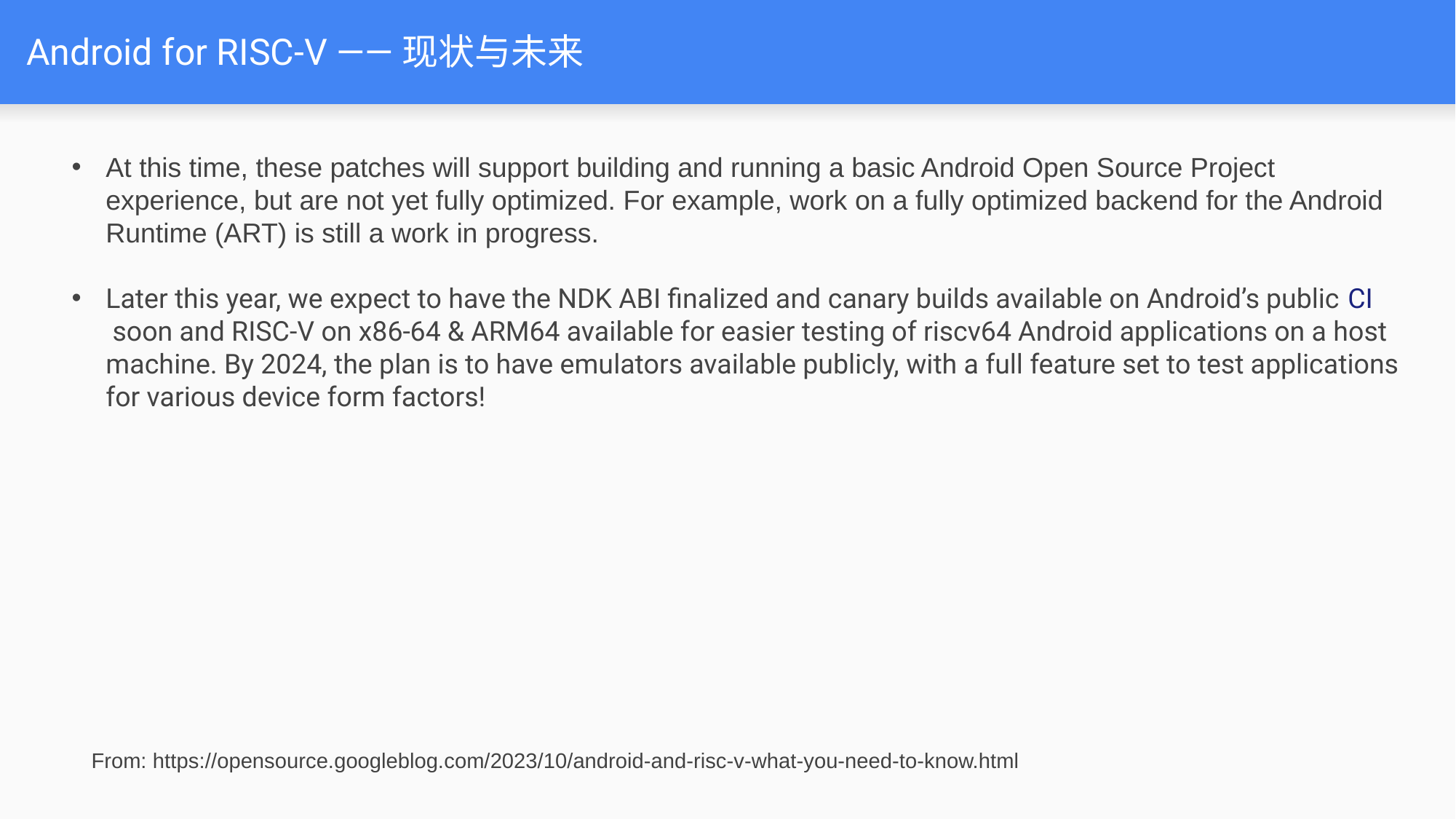

# Android for RISC-V ——现状与未来
At this time, these patches will support building and running a basic Android Open Source Project experience, but are not yet fully optimized. For example, work on a fully optimized backend for the Android Runtime (ART) is still a work in progress.

Later this year, we expect to have the NDK ABI finalized and canary builds available on Android’s public CI soon and RISC-V on x86-64 & ARM64 available for easier testing of riscv64 Android applications on a host machine. By 2024, the plan is to have emulators available publicly, with a full feature set to test applications for various device form factors!
From: https://opensource.googleblog.com/2023/10/android-and-risc-v-what-you-need-to-know.html